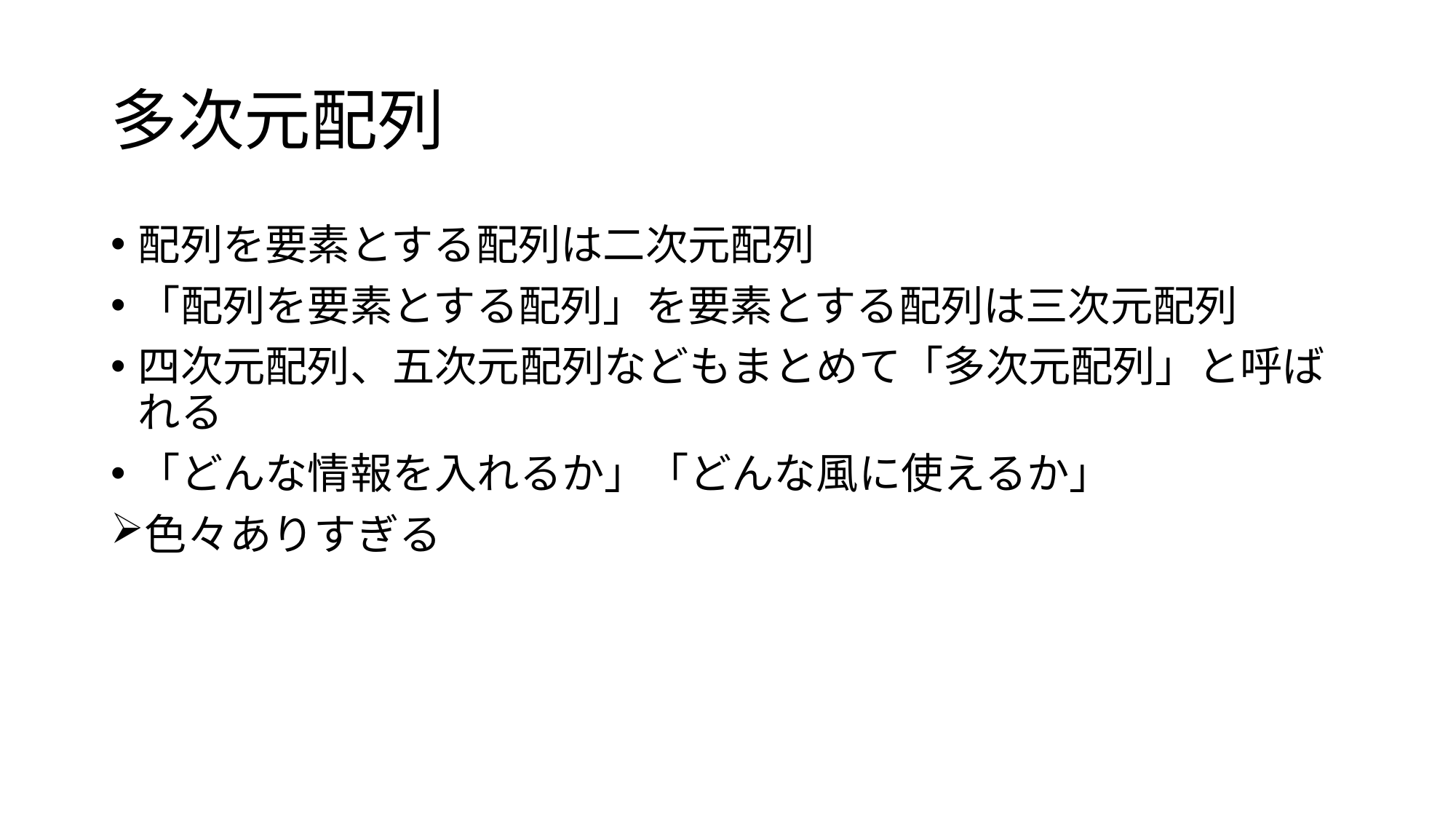

# 多次元配列
配列を要素とする配列は二次元配列
「配列を要素とする配列」を要素とする配列は三次元配列
四次元配列、五次元配列などもまとめて「多次元配列」と呼ばれる
「どんな情報を入れるか」「どんな風に使えるか」
色々ありすぎる